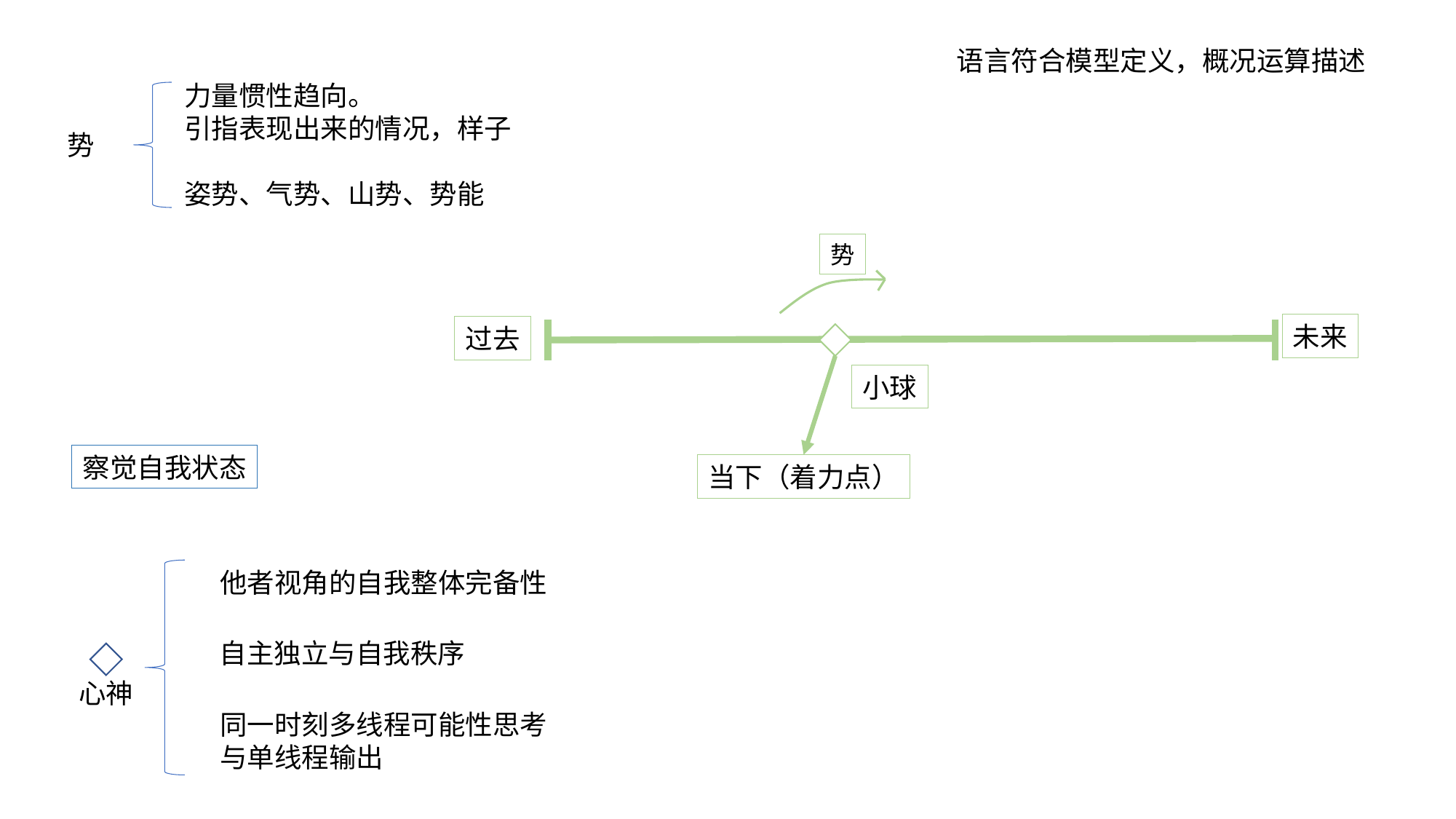

语言符合模型定义，概况运算描述
力量惯性趋向。
引指表现出来的情况，样子

姿势、气势、山势、势能

势
势

未来
过去

小球
当下（着力点）
察觉自我状态

他者视角的自我整体完备性
自主独立与自我秩序

心神
同一时刻多线程可能性思考
与单线程输出